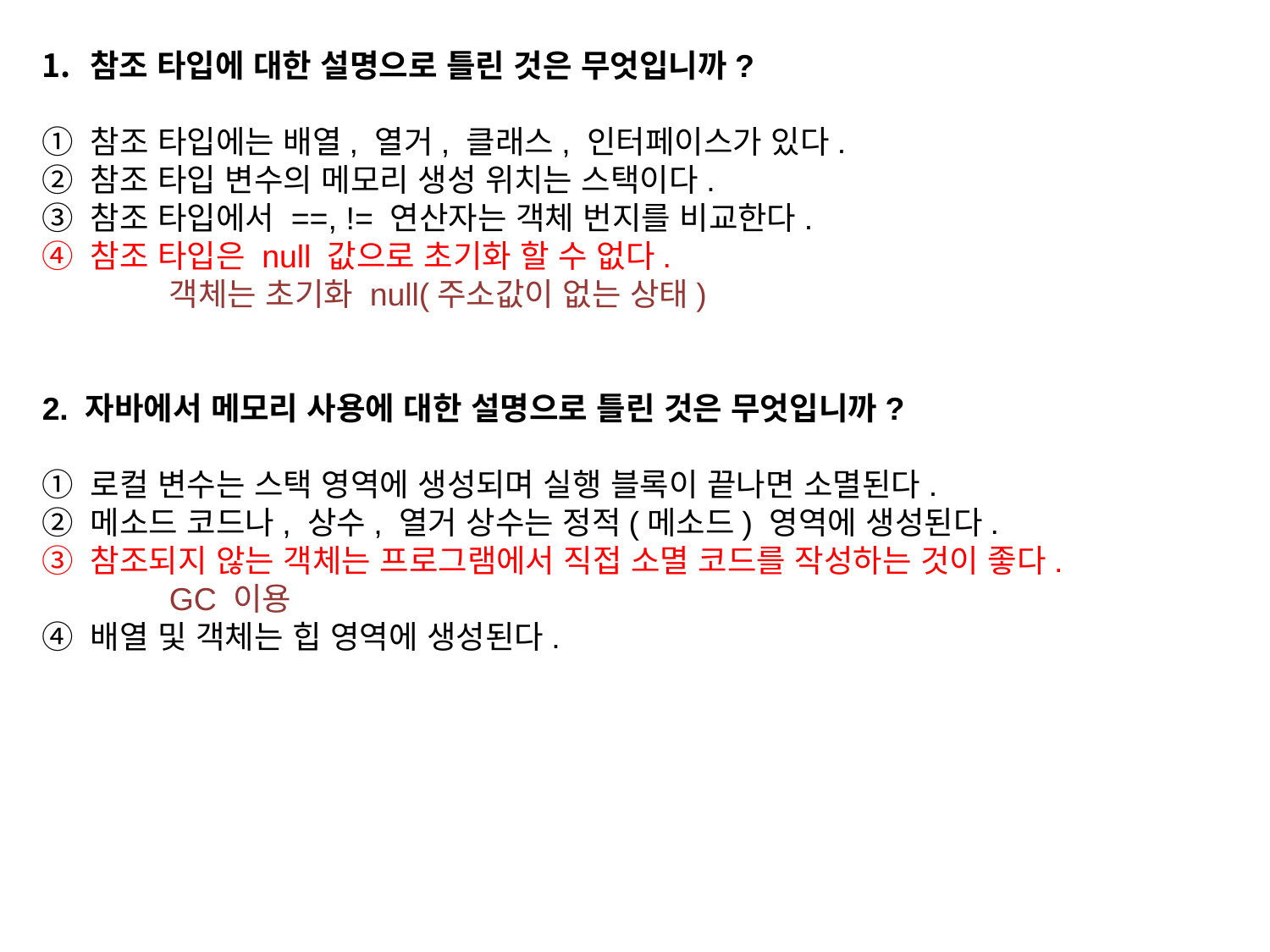

참조 타입에 대한 설명으로 틀린 것은 무엇입니까?

① 참조 타입에는 배열, 열거, 클래스, 인터페이스가 있다.
② 참조 타입 변수의 메모리 생성 위치는 스택이다.
③ 참조 타입에서 ==, != 연산자는 객체 번지를 비교한다.
④ 참조 타입은 null 값으로 초기화 할 수 없다.
	객체는 초기화 null(주소값이 없는 상태)

2. 자바에서 메모리 사용에 대한 설명으로 틀린 것은 무엇입니까?

① 로컬 변수는 스택 영역에 생성되며 실행 블록이 끝나면 소멸된다.
② 메소드 코드나, 상수, 열거 상수는 정적(메소드) 영역에 생성된다.
③ 참조되지 않는 객체는 프로그램에서 직접 소멸 코드를 작성하는 것이 좋다.
	GC 이용
④ 배열 및 객체는 힙 영역에 생성된다.